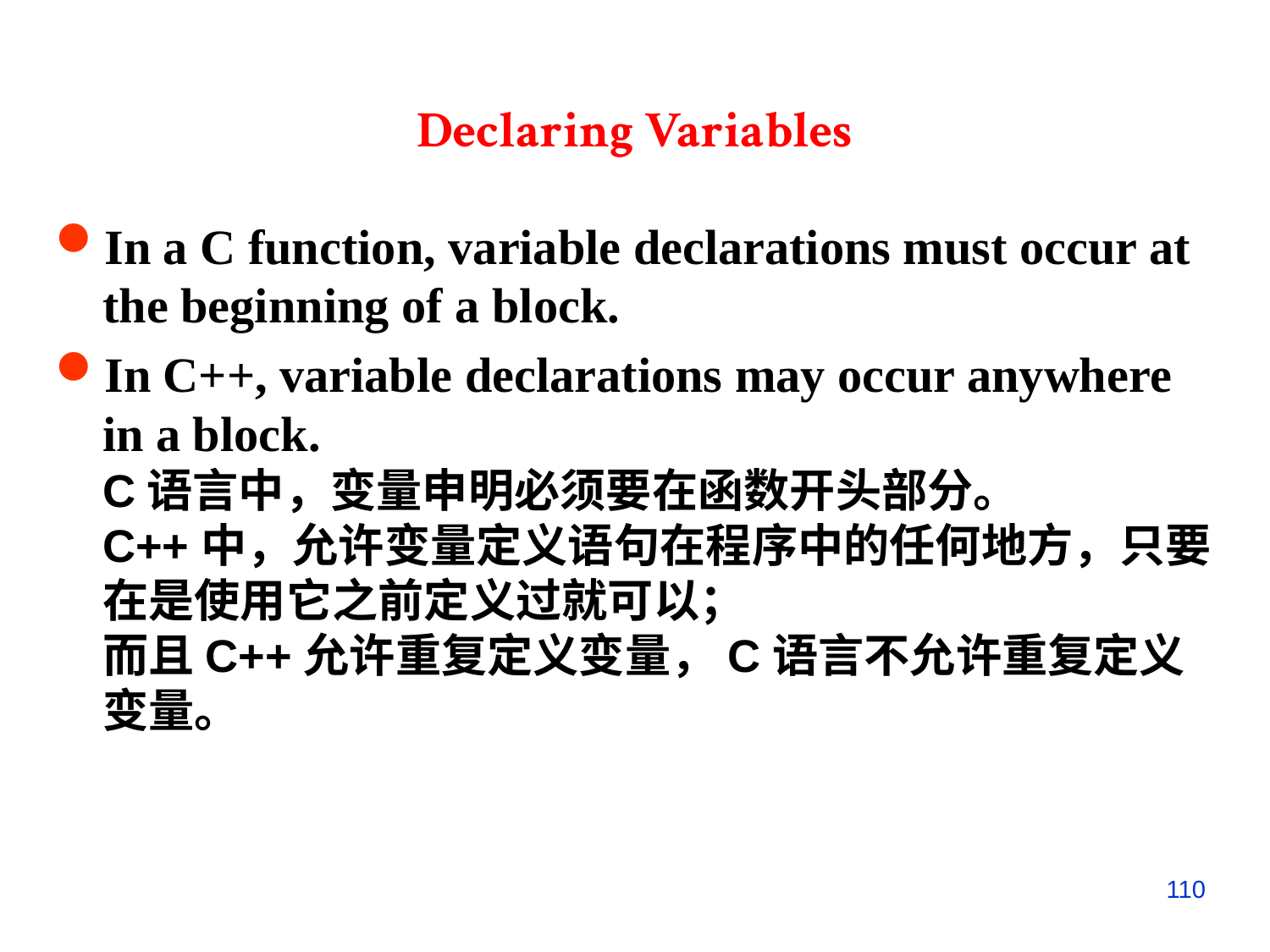

Declaring Variables
In a C function, variable declarations must occur at the beginning of a block.
In C++, variable declarations may occur anywhere in a block.
C语言中，变量申明必须要在函数开头部分。
C++中，允许变量定义语句在程序中的任何地方，只要在是使用它之前定义过就可以；
而且C++允许重复定义变量，C语言不允许重复定义变量。
110